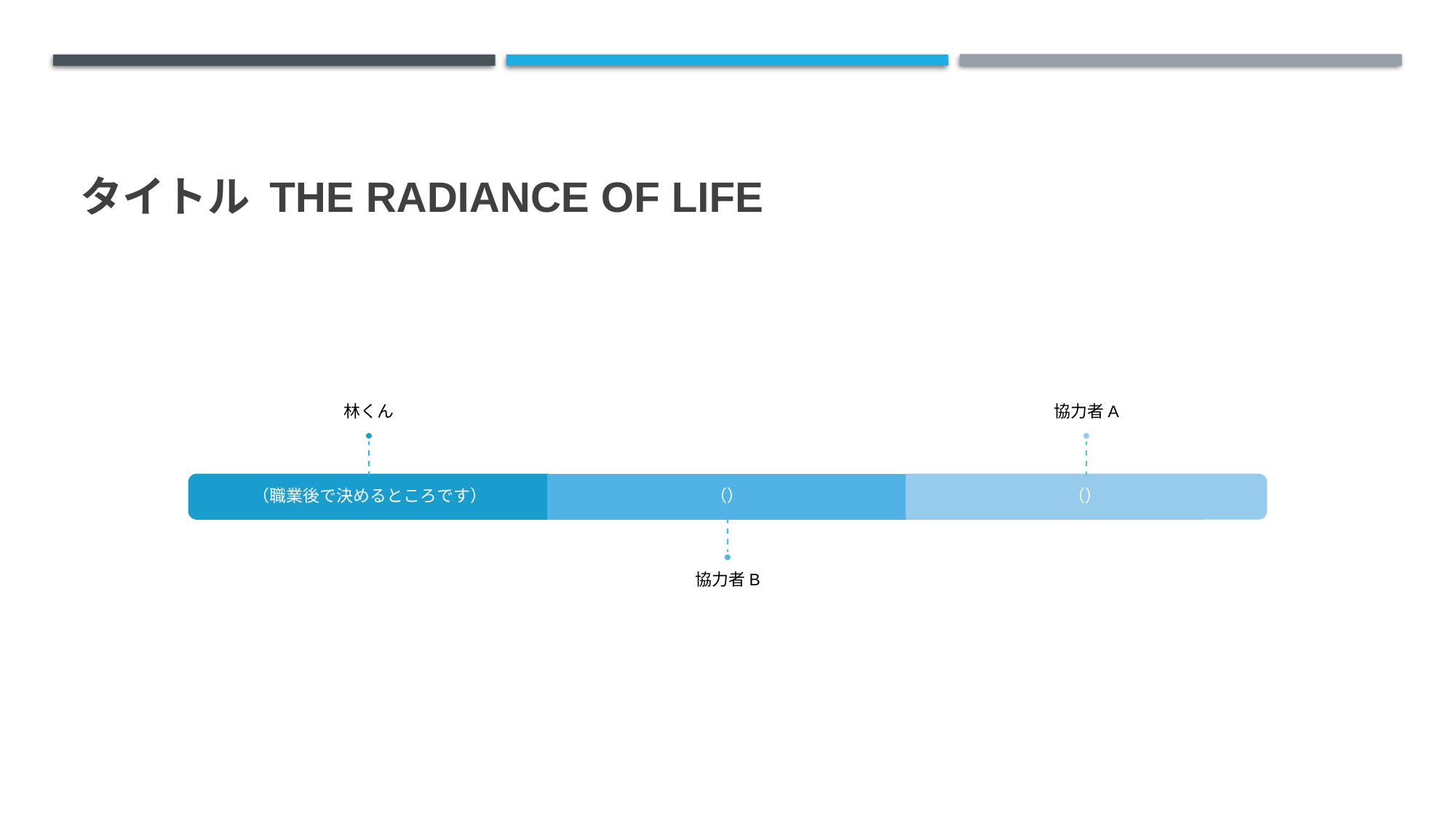

# タイトル The Radiance of Life
（職業後で決めるところです）
林くん
（）
協力者B
（）
協力者A